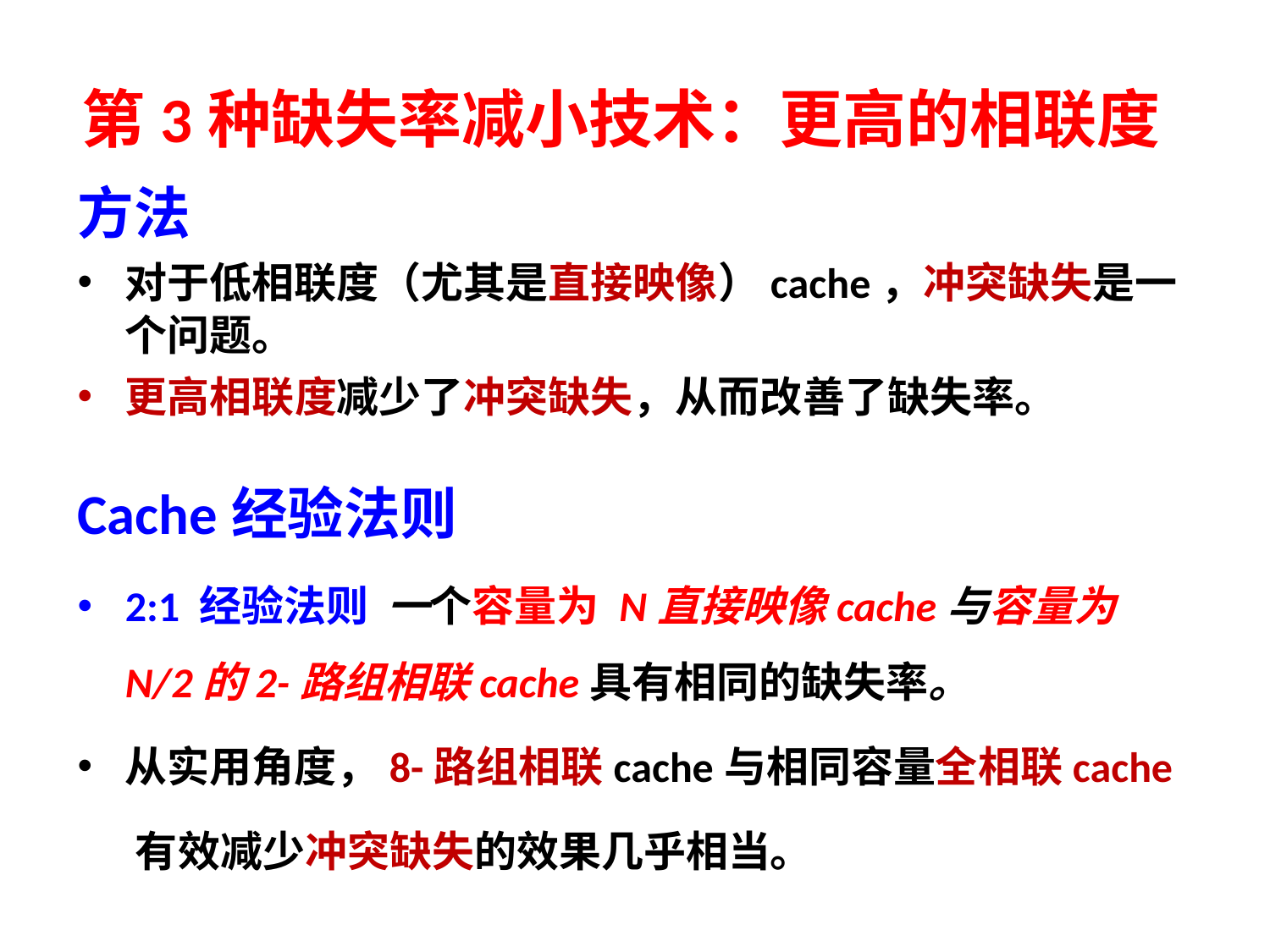

# 第3种缺失率减小技术：更高的相联度
方法
对于低相联度（尤其是直接映像）cache，冲突缺失是一个问题。
更高相联度减少了冲突缺失，从而改善了缺失率。

Cache经验法则
2:1 经验法则  一个容量为 N直接映像cache与容量为 N/2的2-路组相联cache具有相同的缺失率。
从实用角度，8-路组相联cache与相同容量全相联cache
     有效减少冲突缺失的效果几乎相当。
17